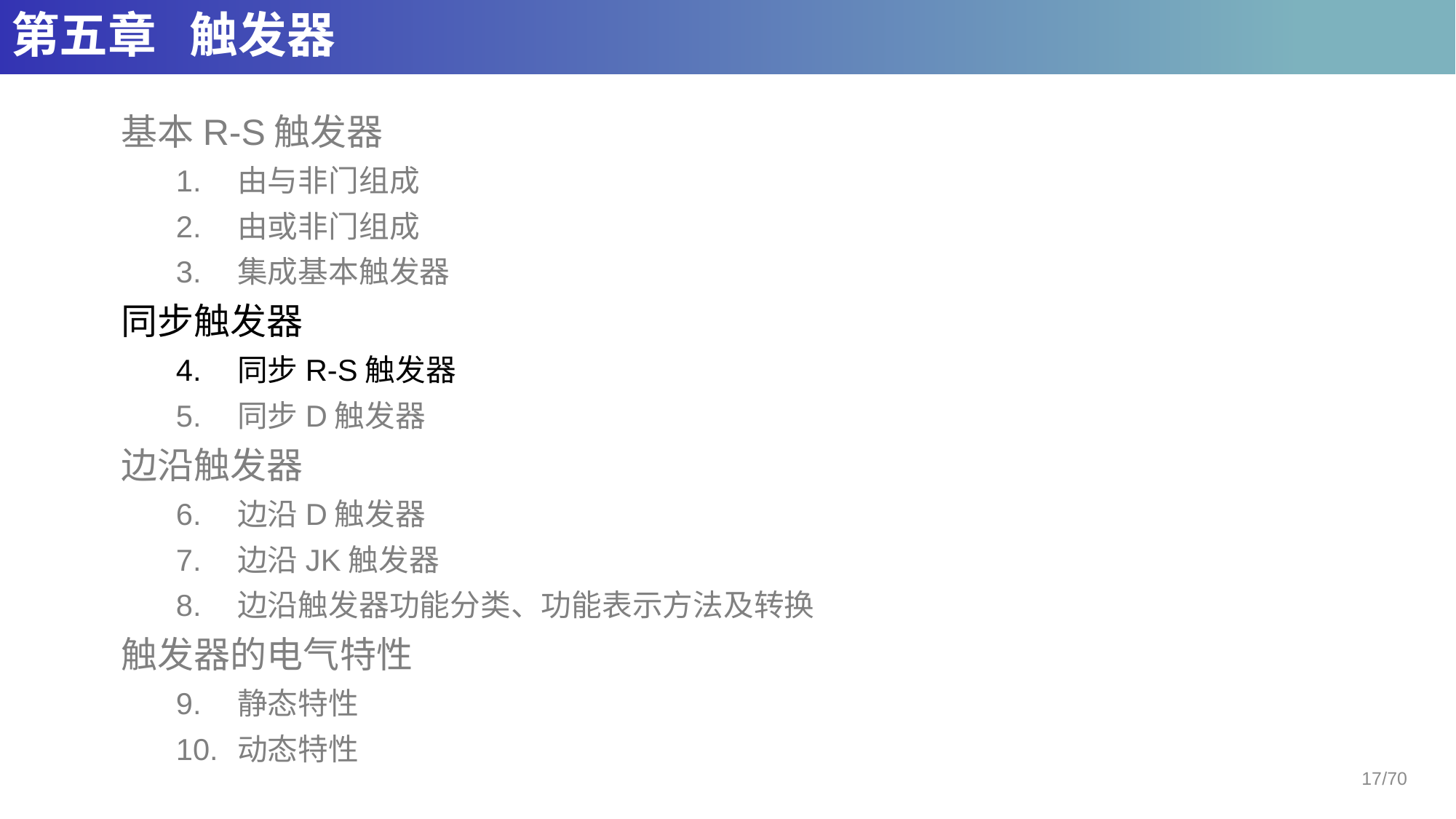

# 第五章   触发器
基本R-S触发器
由与非门组成
由或非门组成
集成基本触发器
同步触发器
同步R-S触发器
同步D触发器
边沿触发器
边沿D触发器
边沿JK触发器
边沿触发器功能分类、功能表示方法及转换
触发器的电气特性
静态特性
动态特性
17/70